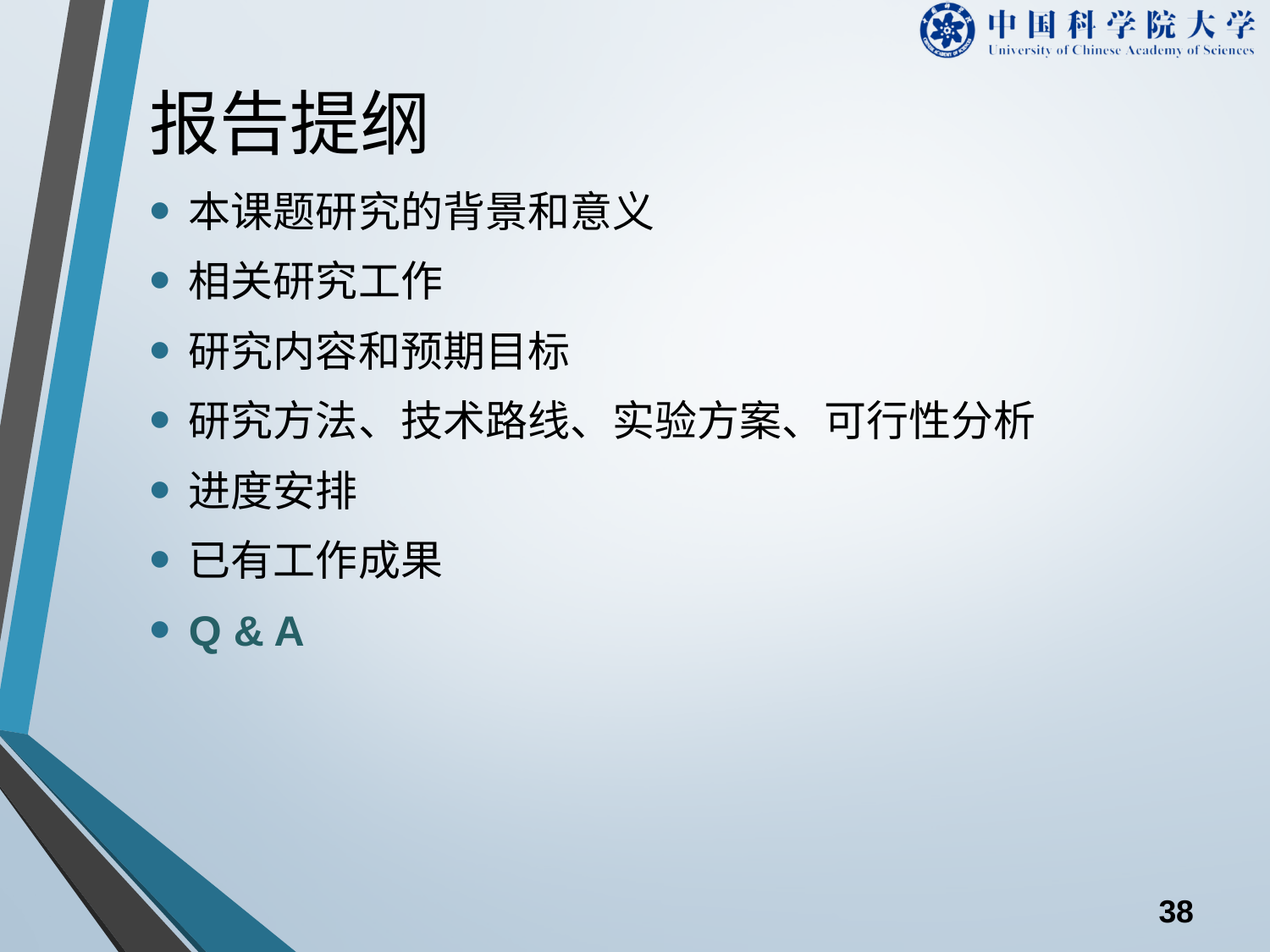

# 报告提纲
本课题研究的背景和意义
相关研究工作
研究内容和预期目标
研究方法、技术路线、实验方案、可行性分析
进度安排
已有工作成果
Q & A
38